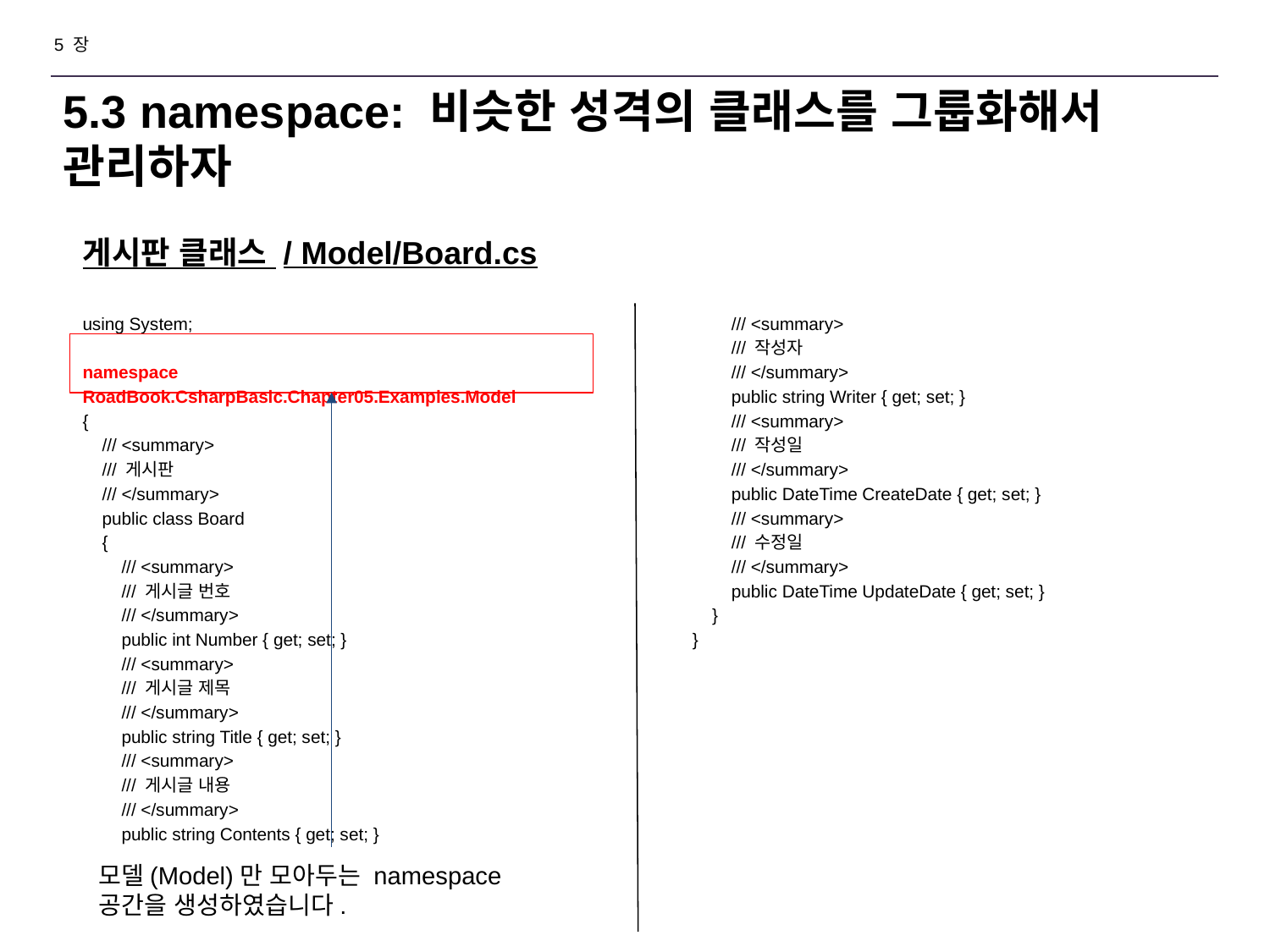

5 장
# 5.3 namespace: 비슷한 성격의 클래스를 그룹화해서 관리하자
게시판 클래스 / Model/Board.cs
using System;

namespace RoadBook.CsharpBasic.Chapter05.Examples.Model
{
    /// <summary>
    /// 게시판
    /// </summary>
    public class Board
    {
        /// <summary>
        /// 게시글 번호
        /// </summary>
        public int Number { get; set; }
        /// <summary>
        /// 게시글 제목
        /// </summary>
        public string Title { get; set; }
        /// <summary>
        /// 게시글 내용
        /// </summary>
        public string Contents { get; set; }

        /// <summary>
        /// 작성자
        /// </summary>
        public string Writer { get; set; }
        /// <summary>
        /// 작성일
        /// </summary>
        public DateTime CreateDate { get; set; }
        /// <summary>
        /// 수정일
        /// </summary>
        public DateTime UpdateDate { get; set; }
    }
}

모델(Model)만 모아두는 namespace 공간을 생성하였습니다.